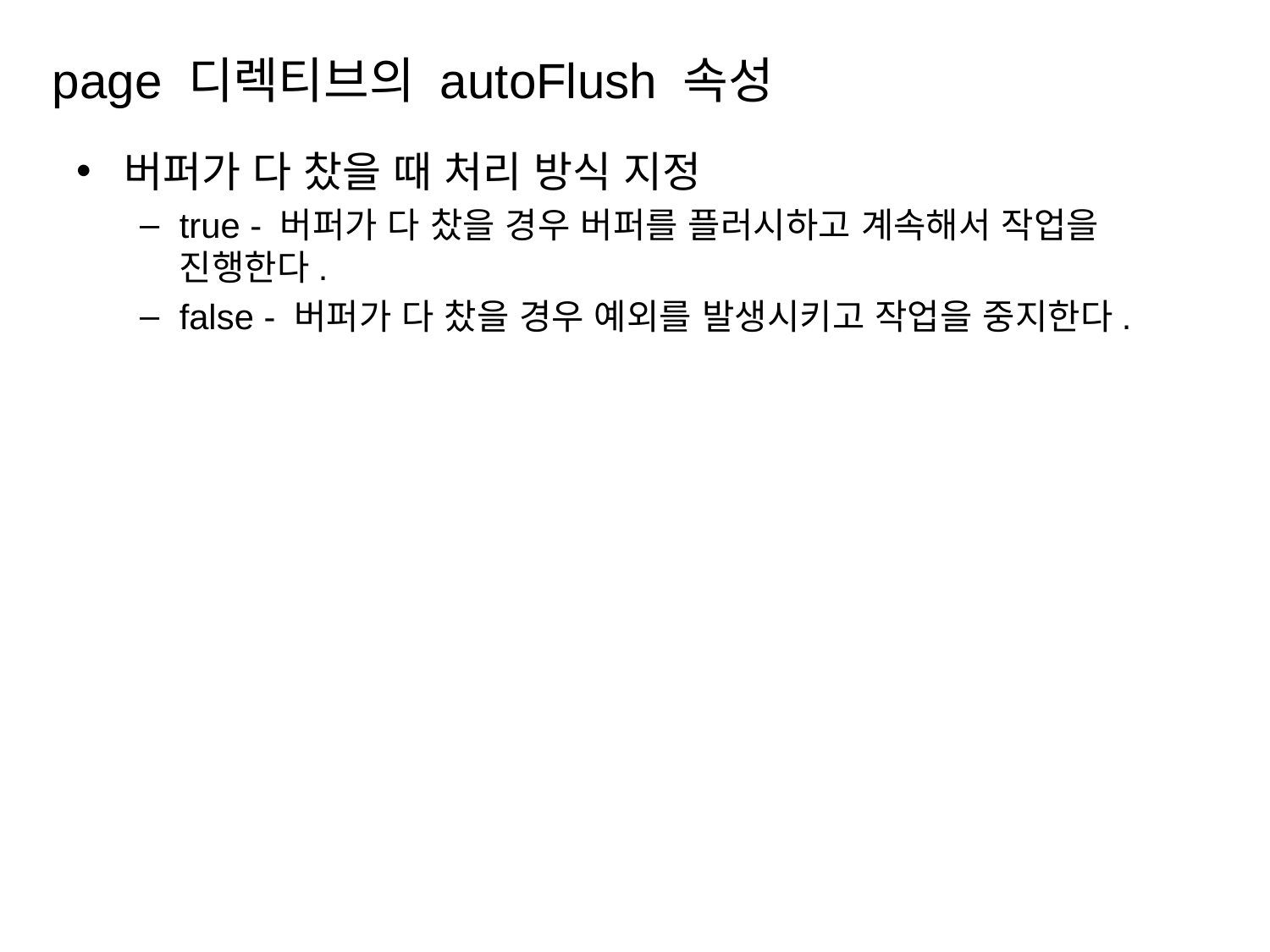

# page 디렉티브의 autoFlush 속성
버퍼가 다 찼을 때 처리 방식 지정
true - 버퍼가 다 찼을 경우 버퍼를 플러시하고 계속해서 작업을 진행한다.
false - 버퍼가 다 찼을 경우 예외를 발생시키고 작업을 중지한다.